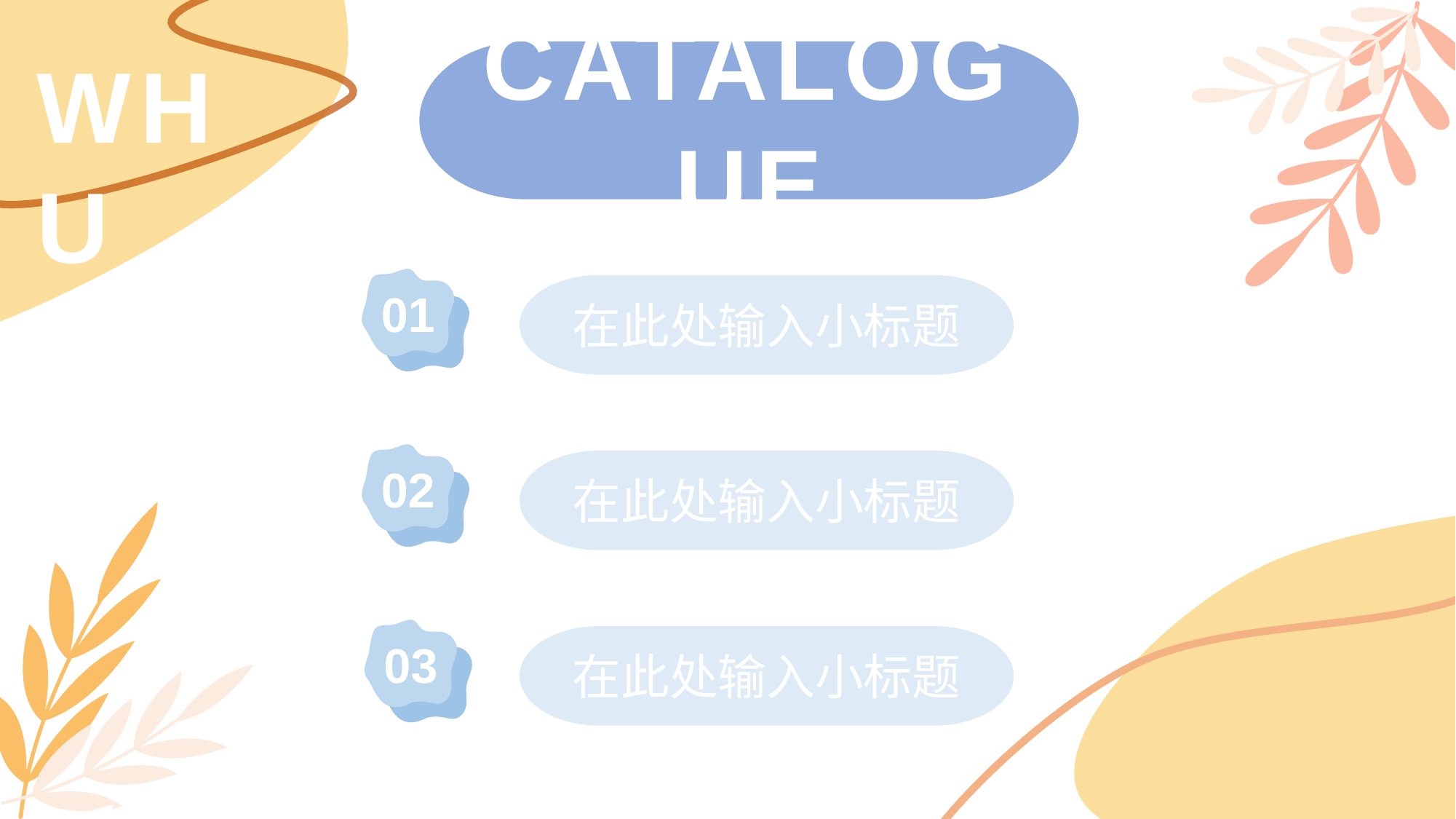

WHU
CATALOGUE

PART 1
01

在此处输入小标题
在此处输入你的内容简介，请用简洁明了的文字概述。

02

在此处输入小标题

03

在此处输入小标题